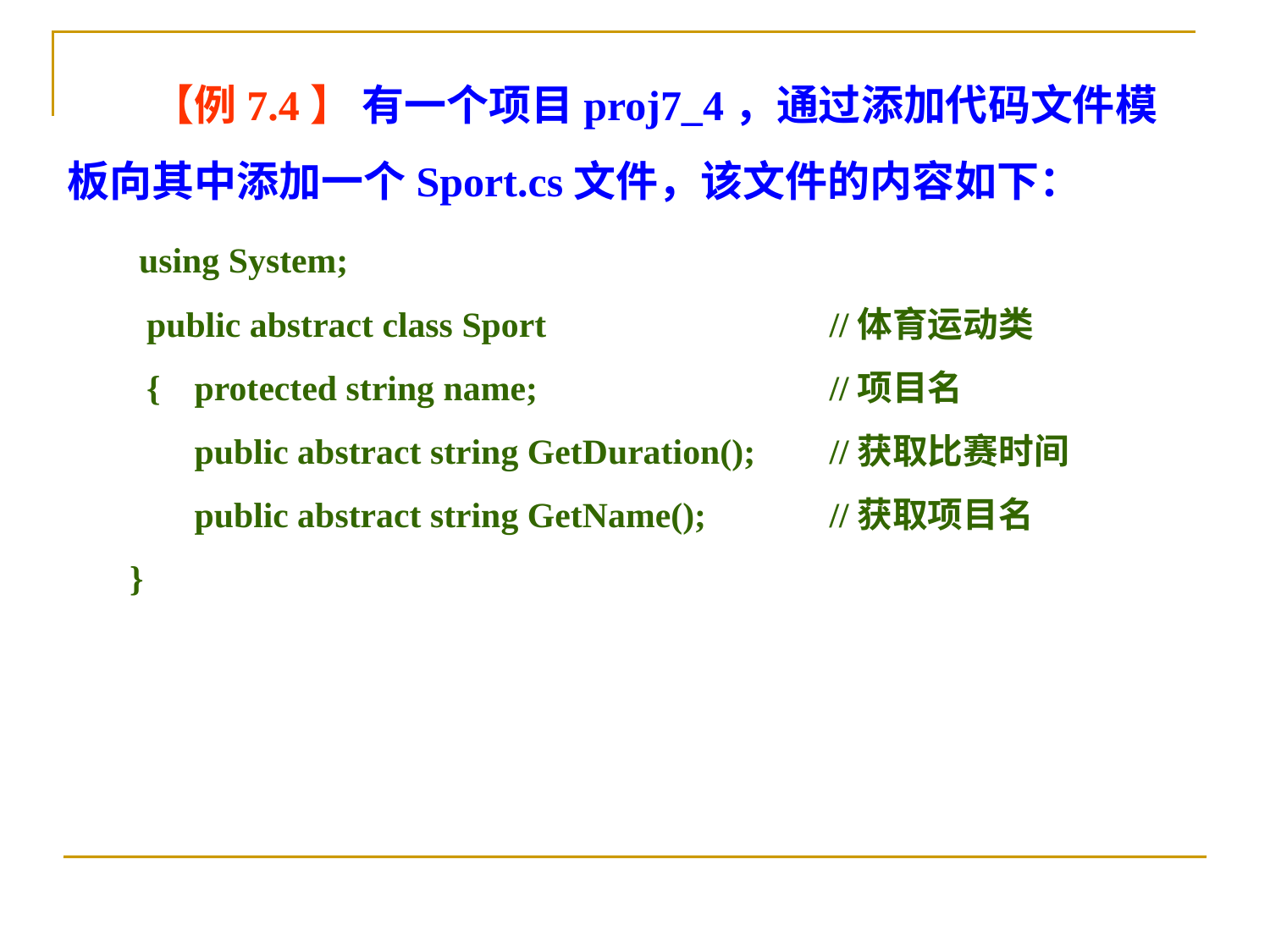

【例7.4】 有一个项目proj7_4，通过添加代码文件模板向其中添加一个Sport.cs文件，该文件的内容如下：
　  using System;
　　public abstract class Sport		　　	//体育运动类
　　{	protected string name;		　　　	//项目名
	public abstract string GetDuration();　	//获取比赛时间
	public abstract string GetName();	//获取项目名
       }